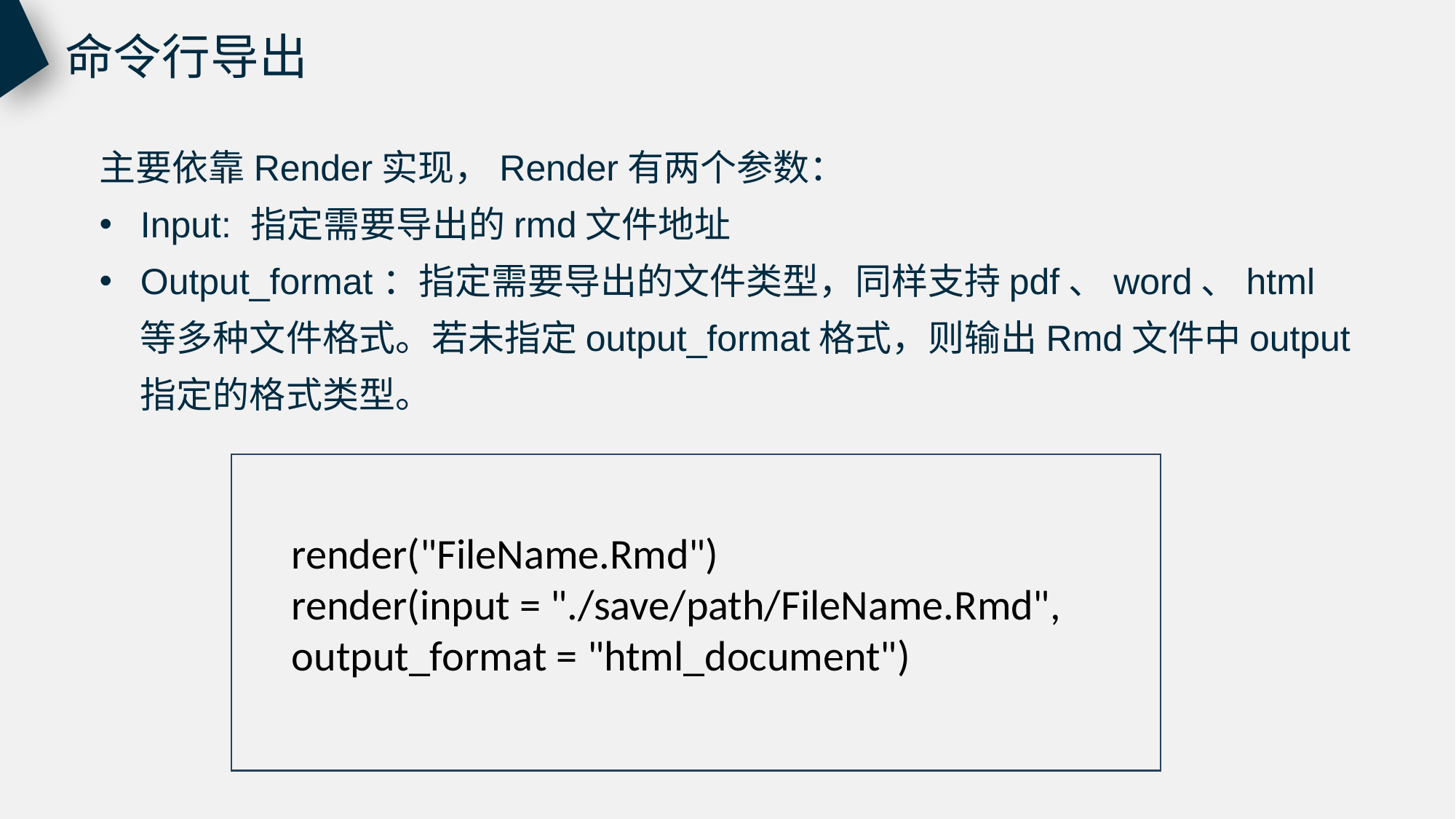

命令行导出
主要依靠Render实现，Render有两个参数：
Input: 指定需要导出的rmd文件地址
Output_format：指定需要导出的⽂件类型，同样⽀持pdf、word、html等多种⽂件格式。若未指定output_format格式，则输出Rmd⽂件中output指定的格式类型。

render("FileName.Rmd")
render(input = "./save/path/FileName.Rmd", output_format = "html_document")